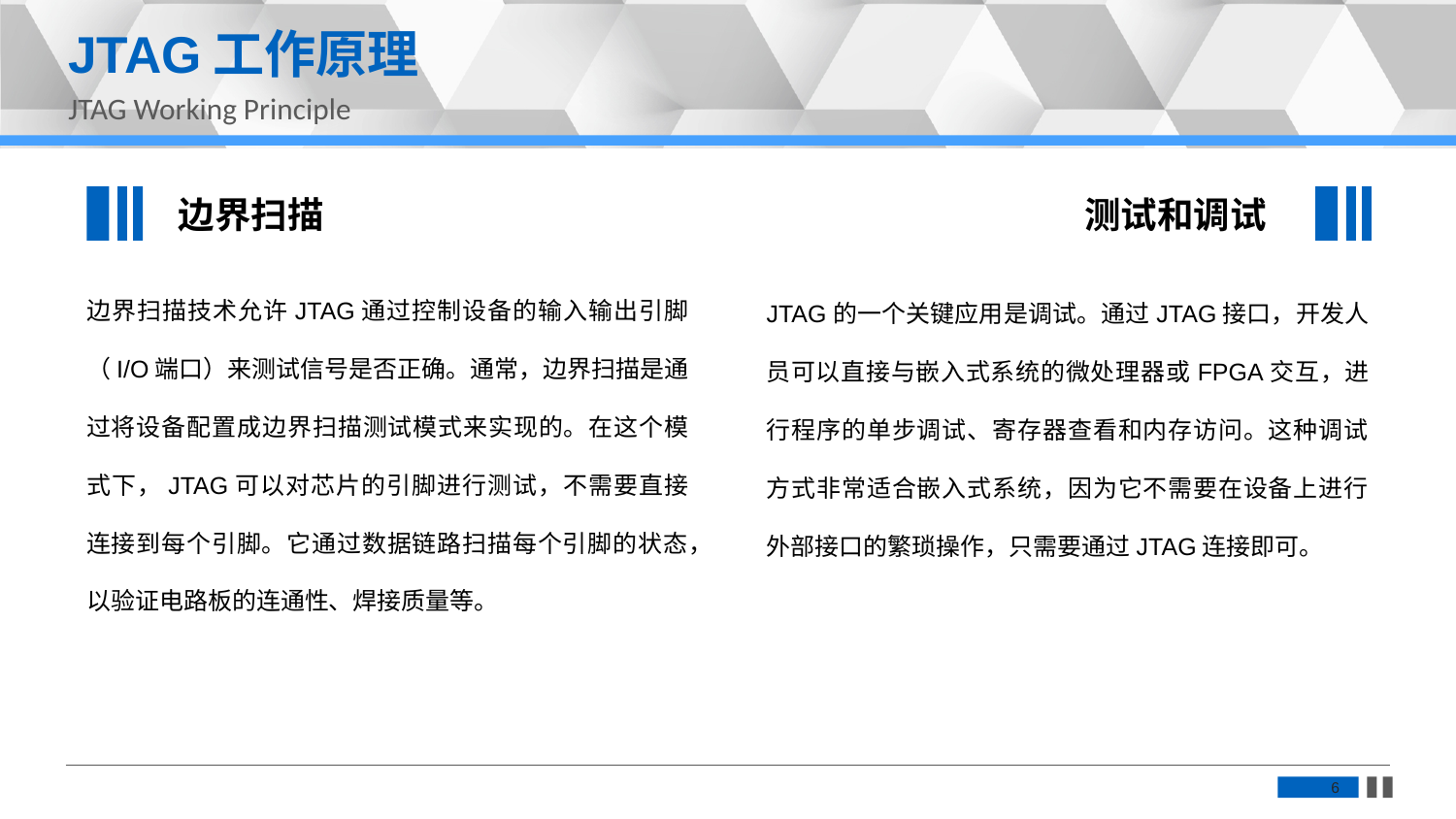

JTAG工作原理
JTAG Working Principle
边界扫描
测试和调试

边界扫描技术允许JTAG通过控制设备的输入输出引脚（I/O端口）来测试信号是否正确。通常，边界扫描是通过将设备配置成边界扫描测试模式来实现的。在这个模式下，JTAG可以对芯片的引脚进行测试，不需要直接连接到每个引脚。它通过数据链路扫描每个引脚的状态，以验证电路板的连通性、焊接质量等。
JTAG的一个关键应用是调试。通过JTAG接口，开发人员可以直接与嵌入式系统的微处理器或FPGA交互，进行程序的单步调试、寄存器查看和内存访问。这种调试方式非常适合嵌入式系统，因为它不需要在设备上进行外部接口的繁琐操作，只需要通过JTAG连接即可。

6